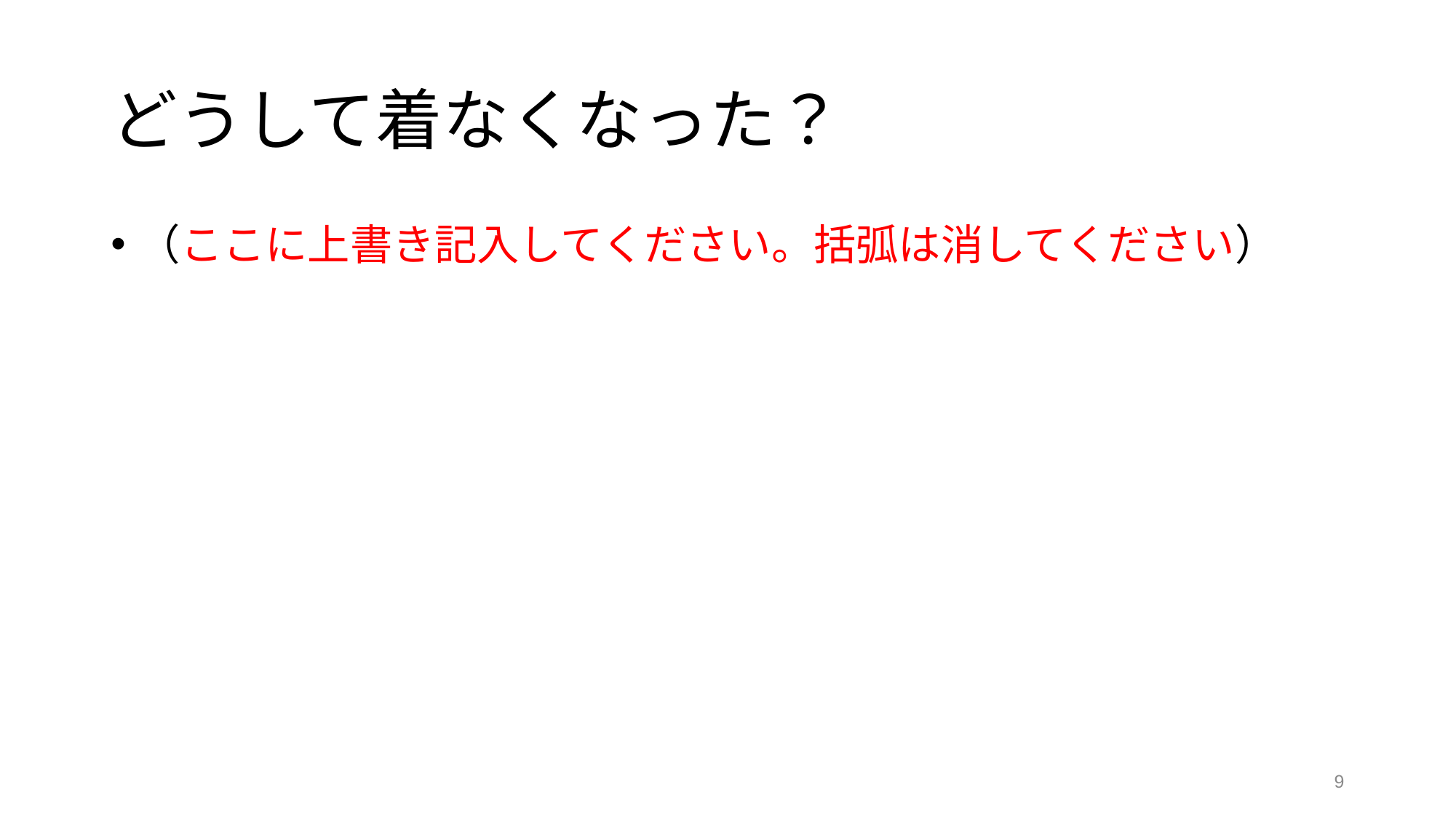

# どうして着なくなった？
（ここに上書き記入してください。括弧は消してください）

9